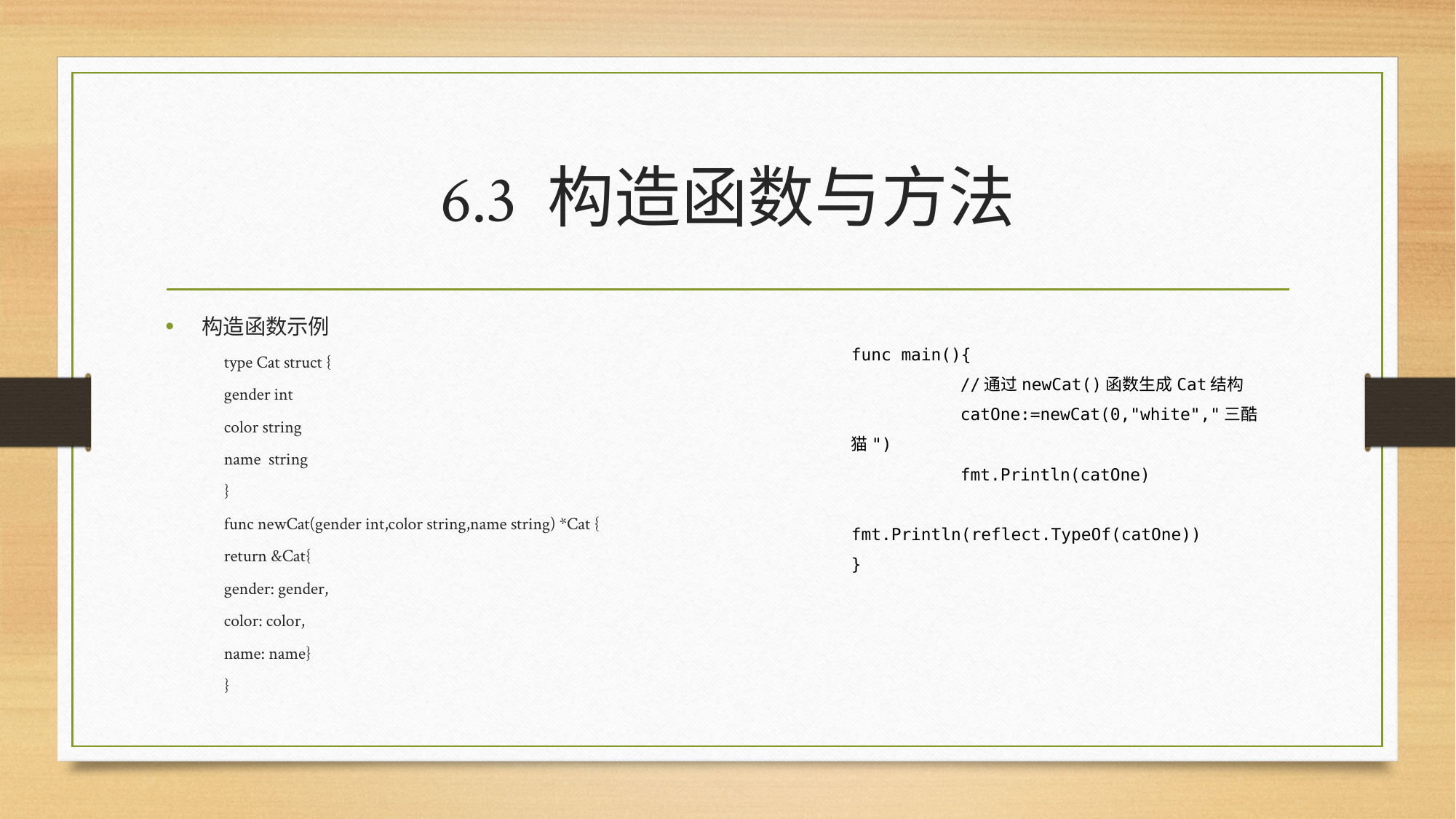

# 6.3 构造函数与方法
构造函数示例
type Cat struct {
	gender int
	color string
	name  string
}
func newCat(gender int,color string,name string) *Cat {
	return &Cat{
		gender: gender,
		color: color,
		name: name}
}

func main(){
	//通过newCat()函数生成Cat结构
	catOne:=newCat(0,"white","三酷猫")
	fmt.Println(catOne)
	fmt.Println(reflect.TypeOf(catOne))
}